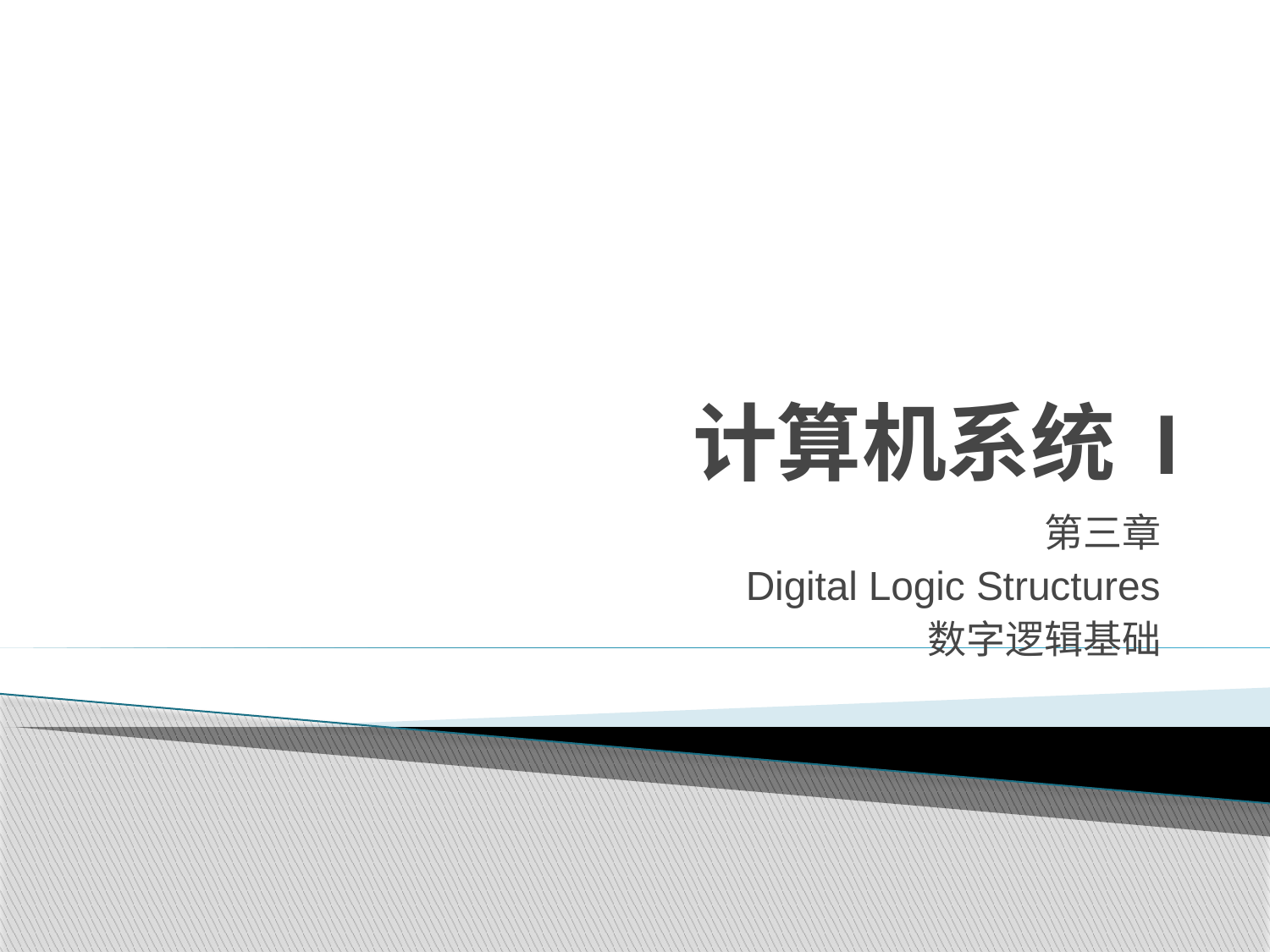

# 计算机系统 I
第三章
Digital Logic Structures
数字逻辑基础